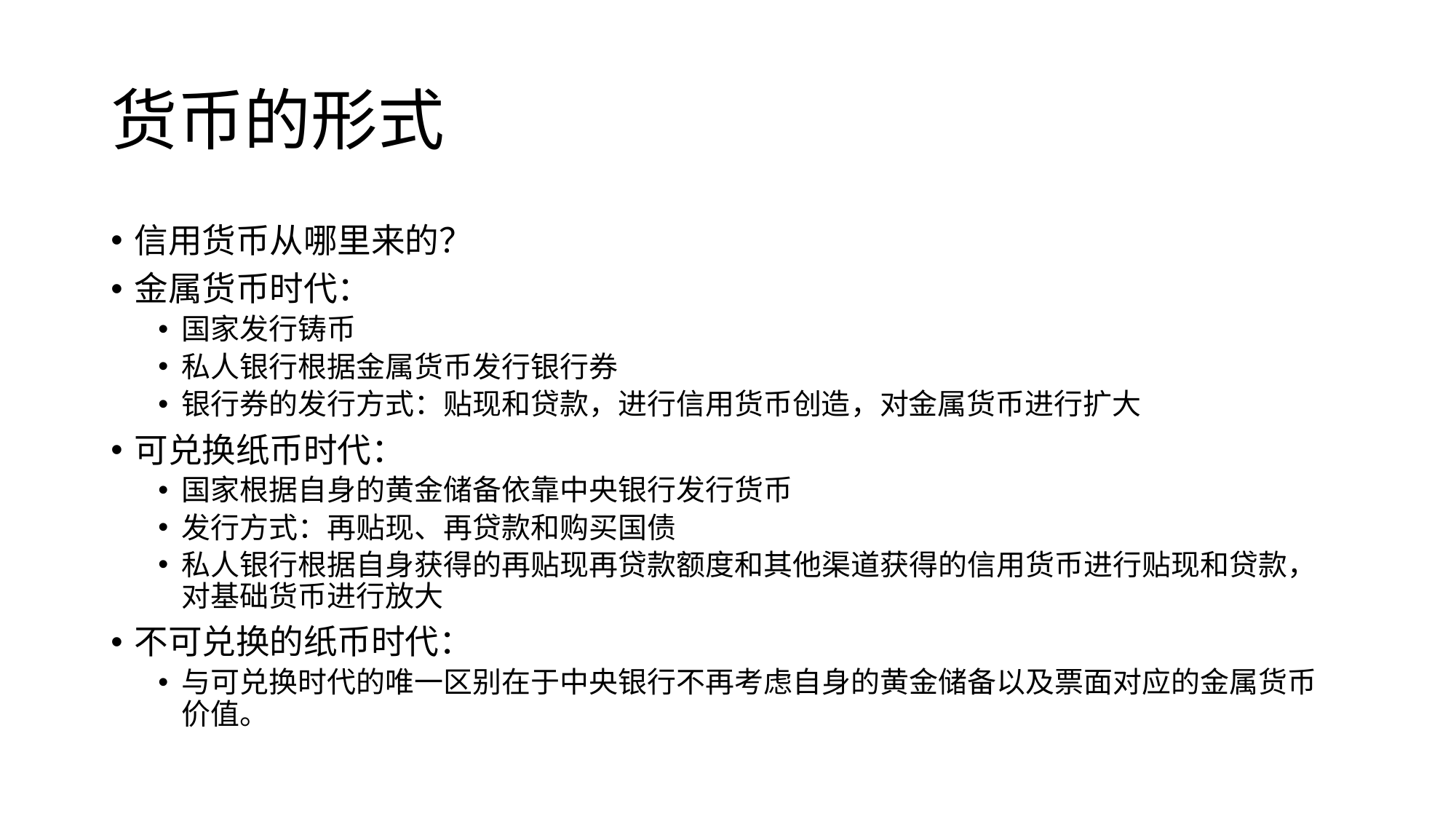

# 货币的形式
信用货币从哪里来的？
金属货币时代：
国家发行铸币
私人银行根据金属货币发行银行券
银行券的发行方式：贴现和贷款，进行信用货币创造，对金属货币进行扩大
可兑换纸币时代：
国家根据自身的黄金储备依靠中央银行发行货币
发行方式：再贴现、再贷款和购买国债
私人银行根据自身获得的再贴现再贷款额度和其他渠道获得的信用货币进行贴现和贷款，对基础货币进行放大
不可兑换的纸币时代：
与可兑换时代的唯一区别在于中央银行不再考虑自身的黄金储备以及票面对应的金属货币价值。